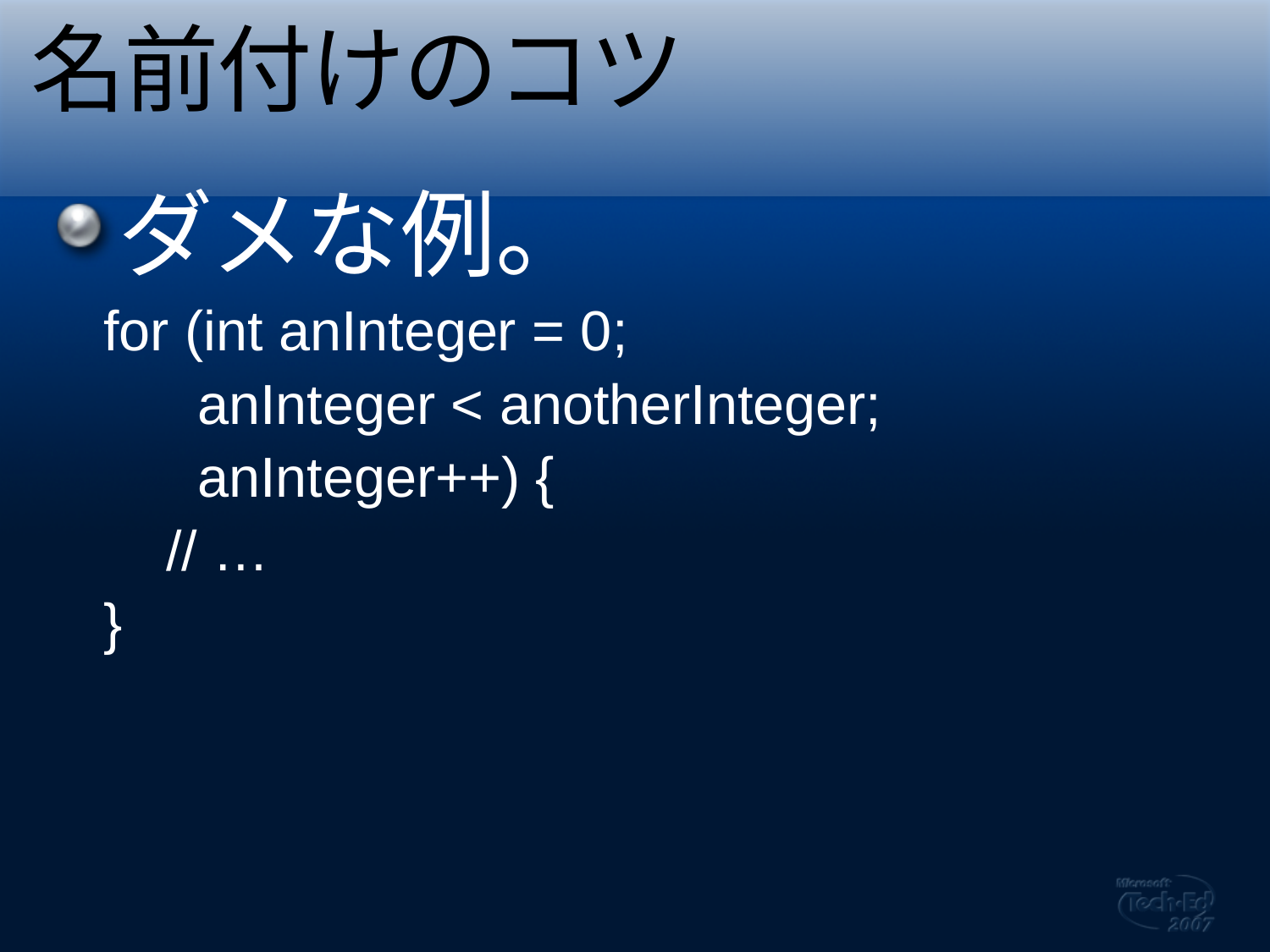

# 名前付けのコツ
ダメな例。
for (int anInteger = 0;
      anInteger < anotherInteger;
      anInteger++) {
    // …
}